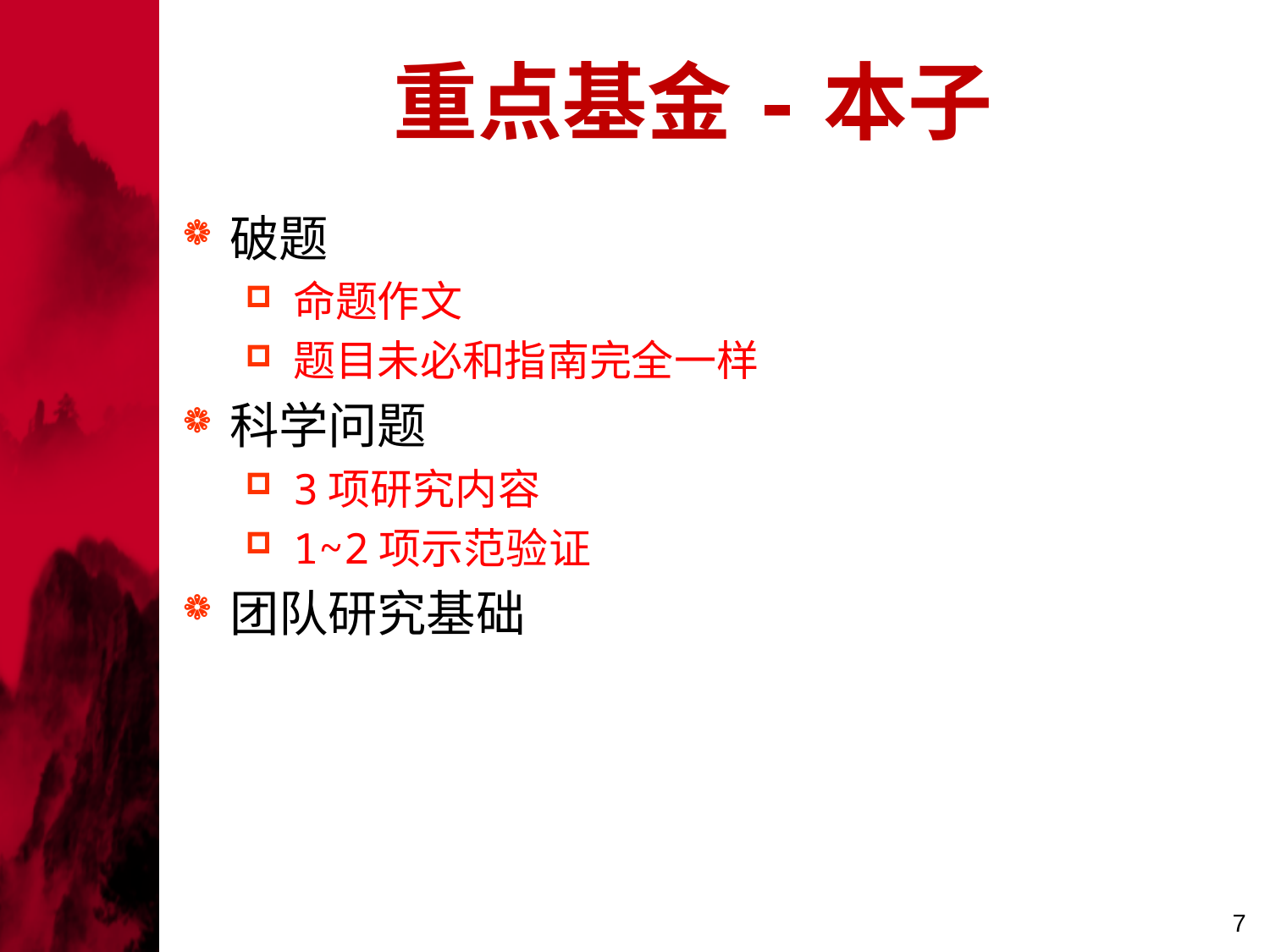

重点基金-本子
破题
命题作文
题目未必和指南完全一样
科学问题
3项研究内容
1~2项示范验证
团队研究基础

7